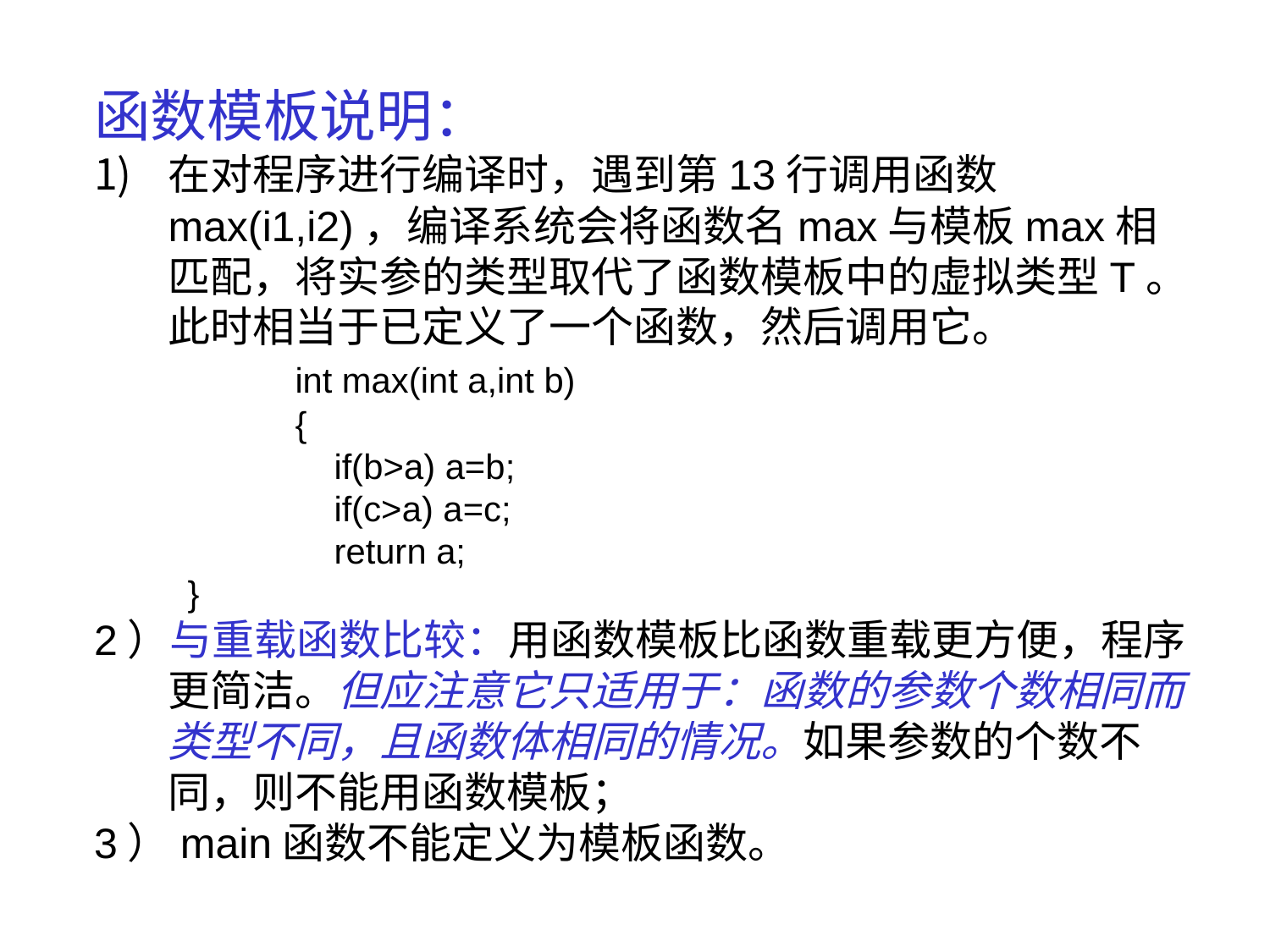

函数模板说明：
在对程序进行编译时，遇到第13行调用函数max(i1,i2)，编译系统会将函数名max与模板max相匹配，将实参的类型取代了函数模板中的虚拟类型T。此时相当于已定义了一个函数，然后调用它。
		int max(int a,int b)
		{
		    if(b>a) a=b;
		    if(c>a) a=c;
		    return a;
	  }
2）与重载函数比较：用函数模板比函数重载更方便，程序更简洁。但应注意它只适用于：函数的参数个数相同而类型不同，且函数体相同的情况。如果参数的个数不同，则不能用函数模板；
3）main函数不能定义为模板函数。